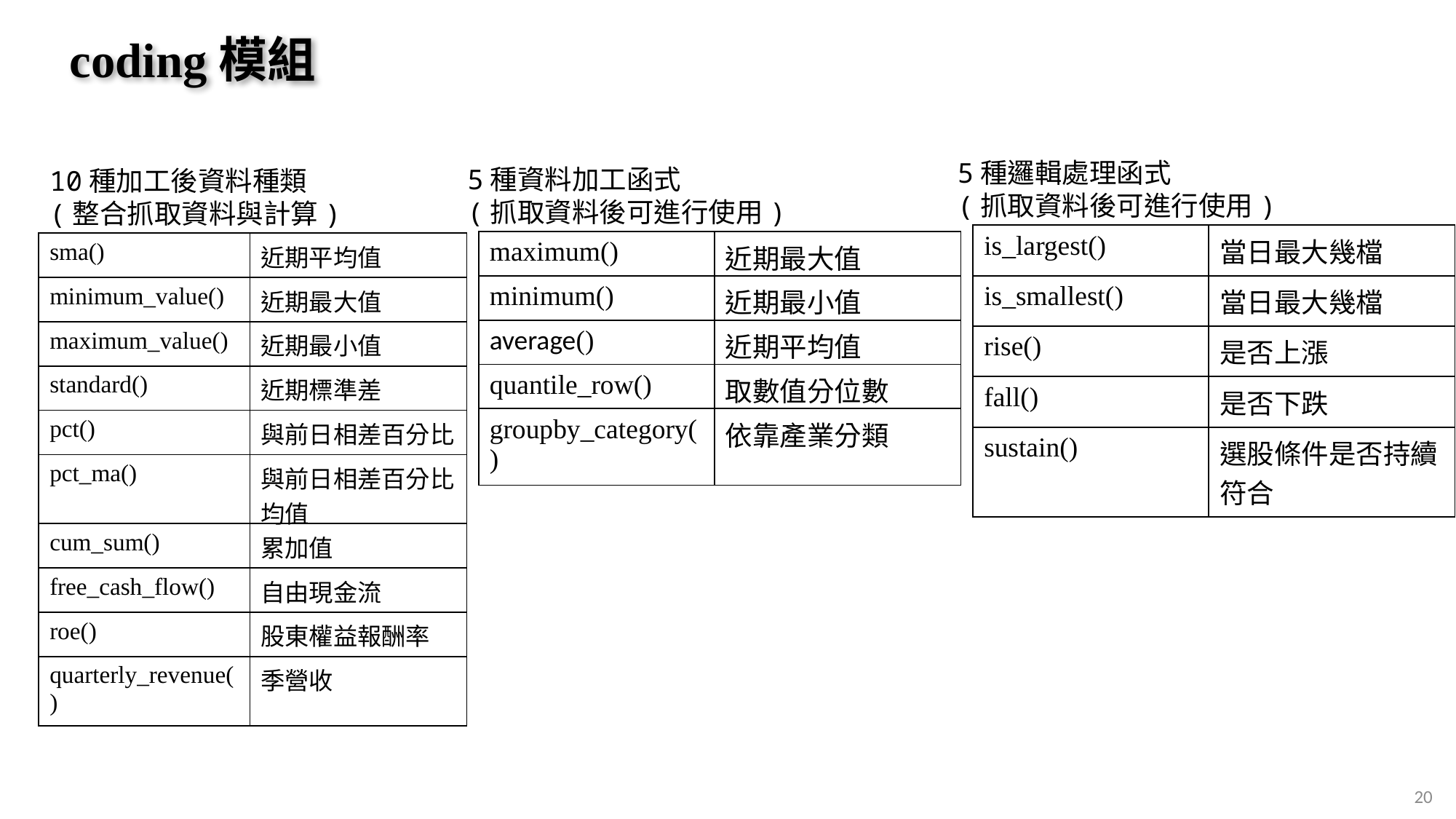

# coding模組
5種邏輯處理函式
(抓取資料後可進行使用)
5種資料加工函式
(抓取資料後可進行使用)
10種加工後資料種類
(整合抓取資料與計算)
| is\_largest() | 當日最大幾檔 |
| --- | --- |
| is\_smallest() | 當日最大幾檔 |
| rise() | 是否上漲 |
| fall() | 是否下跌 |
| sustain() | 選股條件是否持續符合 |
| maximum() | 近期最大值 |
| --- | --- |
| minimum() | 近期最小值 |
| average() | 近期平均值 |
| quantile\_row() | 取數值分位數 |
| groupby\_category() | 依靠產業分類 |
| sma() | 近期平均值 |
| --- | --- |
| minimum\_value() | 近期最大值 |
| maximum\_value() | 近期最小值 |
| standard() | 近期標準差 |
| pct() | 與前日相差百分比 |
| pct\_ma() | 與前日相差百分比均值 |
| cum\_sum() | 累加值 |
| free\_cash\_flow() | 自由現金流 |
| roe() | 股東權益報酬率 |
| quarterly\_revenue() | 季營收 |
20